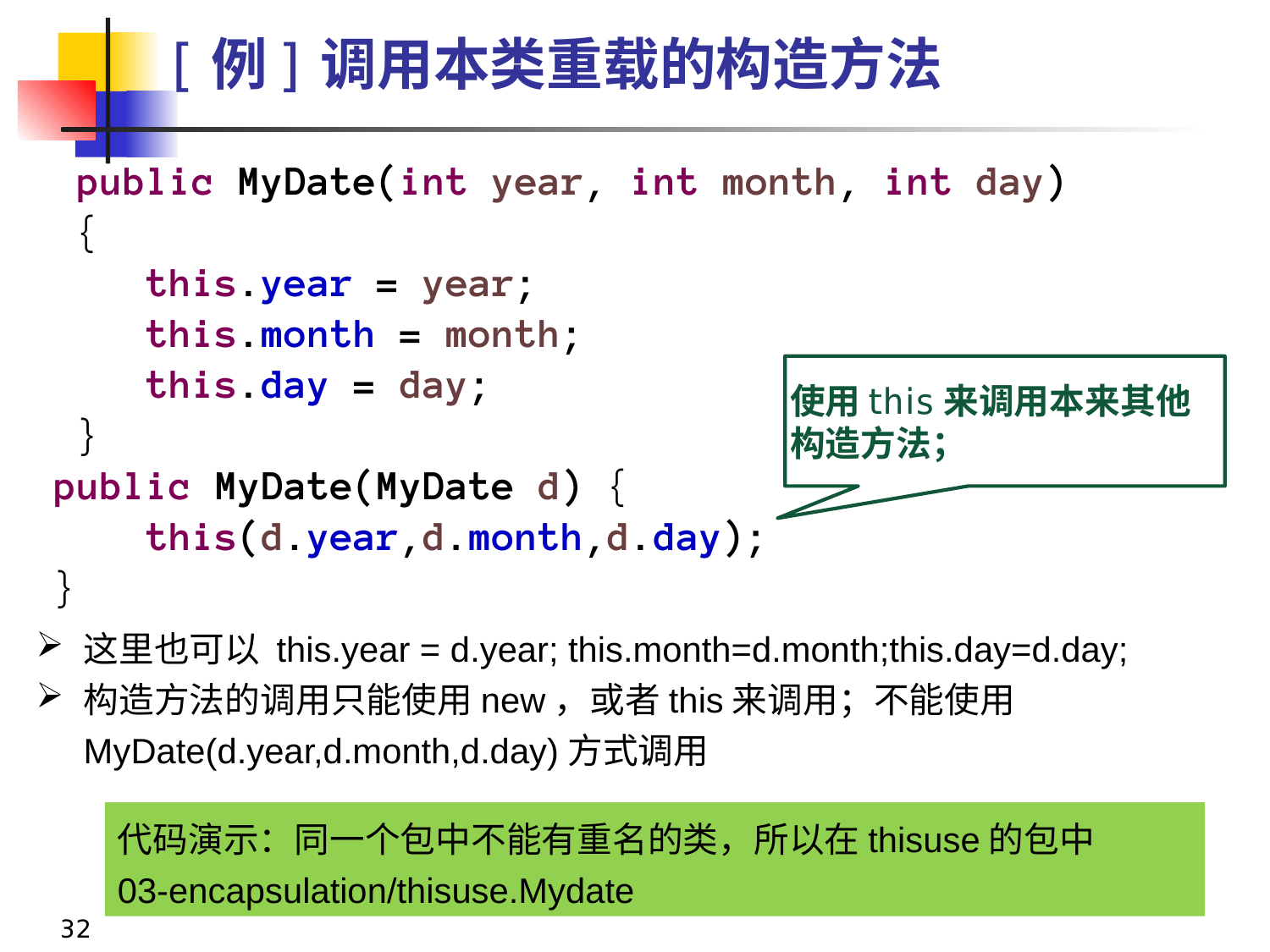

# [例]调用本类重载的构造方法
 public MyDate(int year, int month, int day)
 {
    this.year = year;
    this.month = month;
    this.day = day;
 }
public MyDate(MyDate d) {
    this(d.year,d.month,d.day);
}
使用this来调用本来其他构造方法；
这里也可以 this.year = d.year; this.month=d.month;this.day=d.day;
构造方法的调用只能使用new，或者this来调用；不能使用MyDate(d.year,d.month,d.day)方式调用
代码演示：同一个包中不能有重名的类，所以在thisuse的包中
03-encapsulation/thisuse.Mydate
32